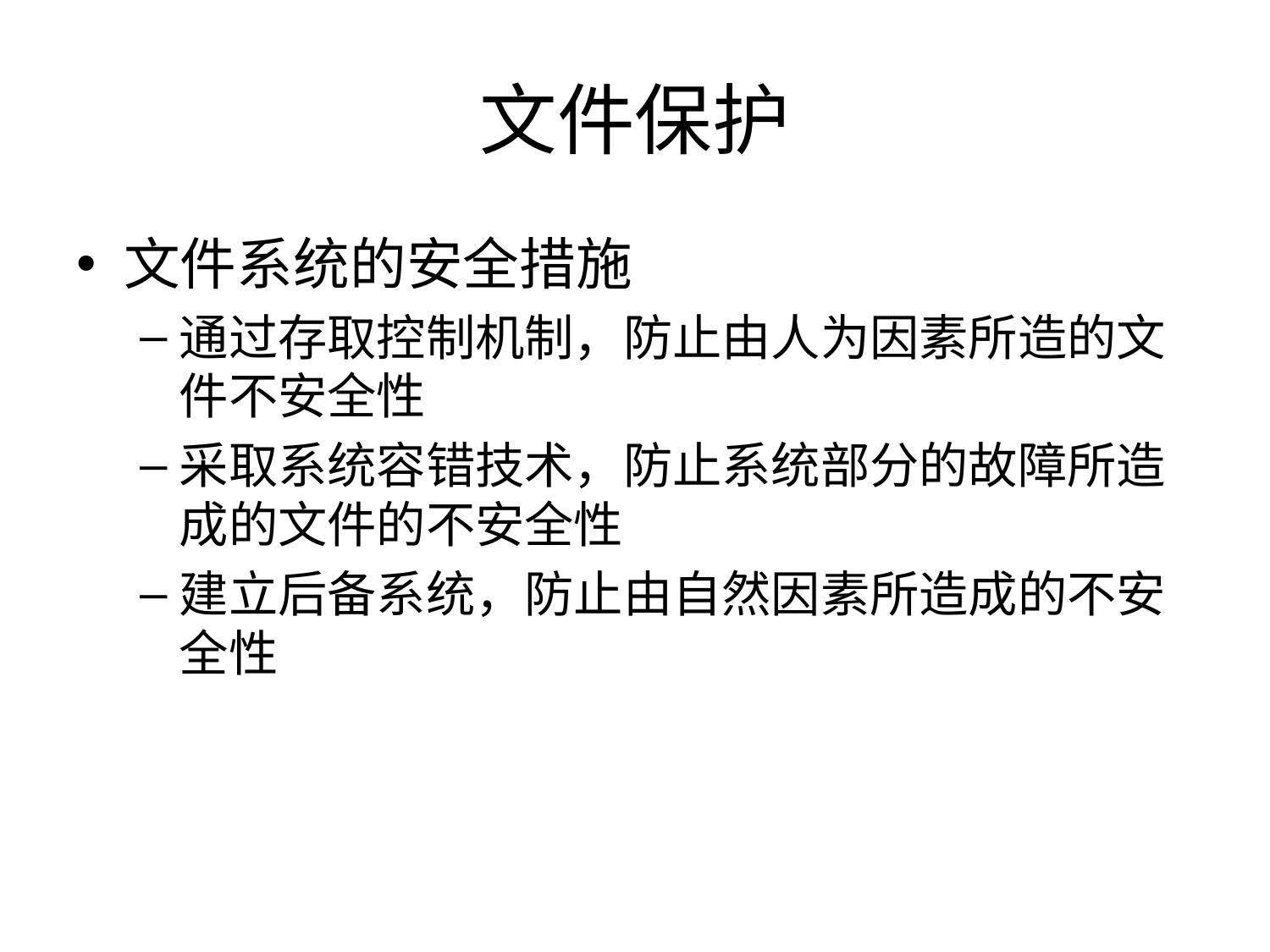

# 文件保护
文件系统的安全措施
通过存取控制机制，防止由人为因素所造的文件不安全性
采取系统容错技术，防止系统部分的故障所造成的文件的不安全性
建立后备系统，防止由自然因素所造成的不安全性